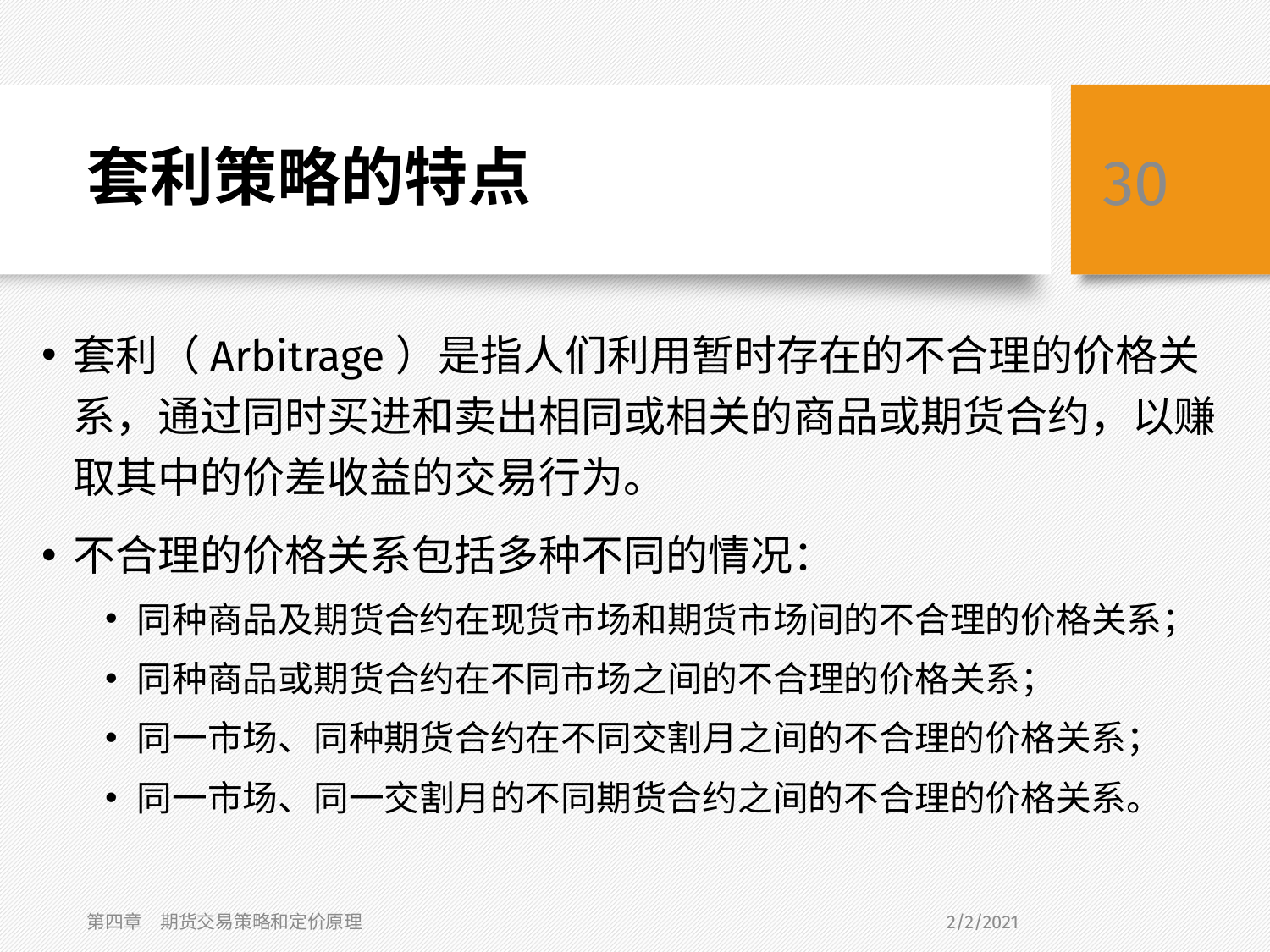

# 套利策略的特点
30
套利（Arbitrage）是指人们利用暂时存在的不合理的价格关系，通过同时买进和卖出相同或相关的商品或期货合约，以赚取其中的价差收益的交易行为。
不合理的价格关系包括多种不同的情况：
同种商品及期货合约在现货市场和期货市场间的不合理的价格关系；
同种商品或期货合约在不同市场之间的不合理的价格关系；
同一市场、同种期货合约在不同交割月之间的不合理的价格关系；
同一市场、同一交割月的不同期货合约之间的不合理的价格关系。
2/2/2021
第四章　期货交易策略和定价原理